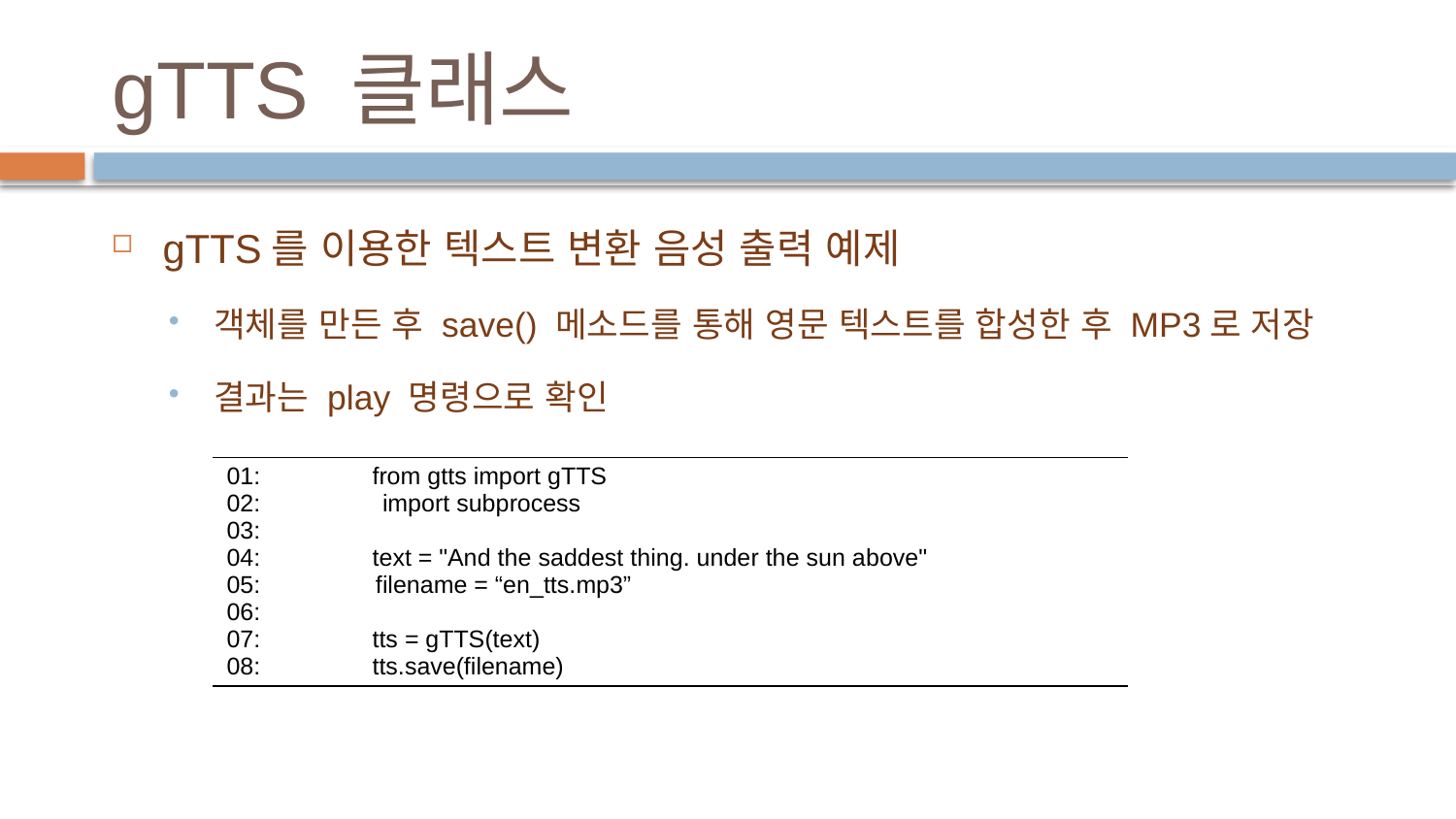

# gTTS 클래스
gTTS를 이용한 텍스트 변환 음성 출력 예제
객체를 만든 후 save() 메소드를 통해 영문 텍스트를 합성한 후 MP3로 저장
결과는 play 명령으로 확인
| 01: from gtts import gTTS 02: import subprocess 03: 04: text = "And the saddest thing. under the sun above" 05: filename = “en\_tts.mp3” 06: 07: tts = gTTS(text) 08: tts.save(filename) |
| --- |